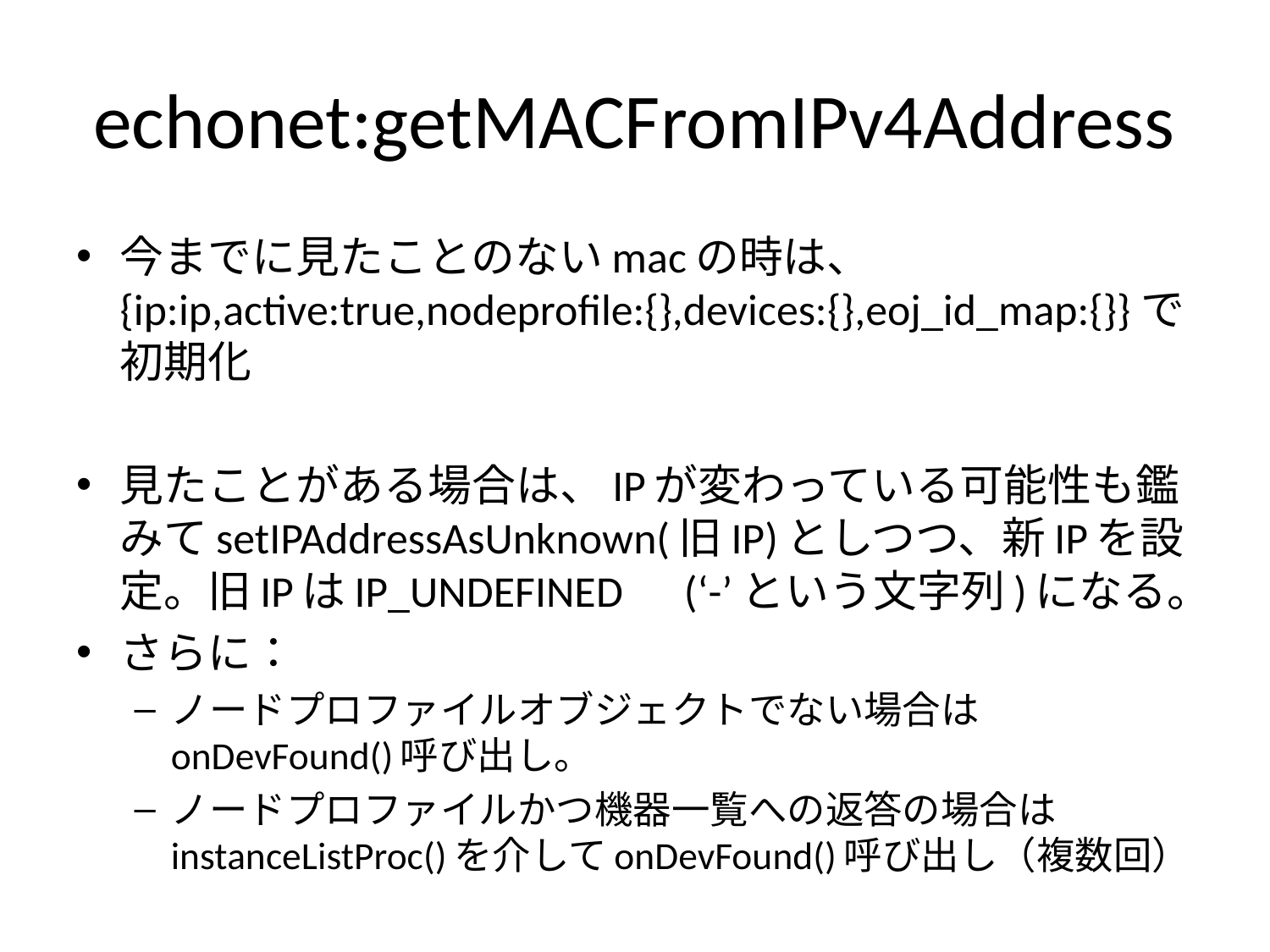

# echonet:getMACFromIPv4Address
今までに見たことのないmacの時は、 {ip:ip,active:true,nodeprofile:{},devices:{},eoj_id_map:{}}で初期化

見たことがある場合は、IPが変わっている可能性も鑑みてsetIPAddressAsUnknown(旧IP)としつつ、新IPを設定。旧IPはIP_UNDEFINED　(‘-’という文字列)になる。
さらに：
ノードプロファイルオブジェクトでない場合はonDevFound()呼び出し。
ノードプロファイルかつ機器一覧への返答の場合はinstanceListProc()を介してonDevFound()呼び出し（複数回）